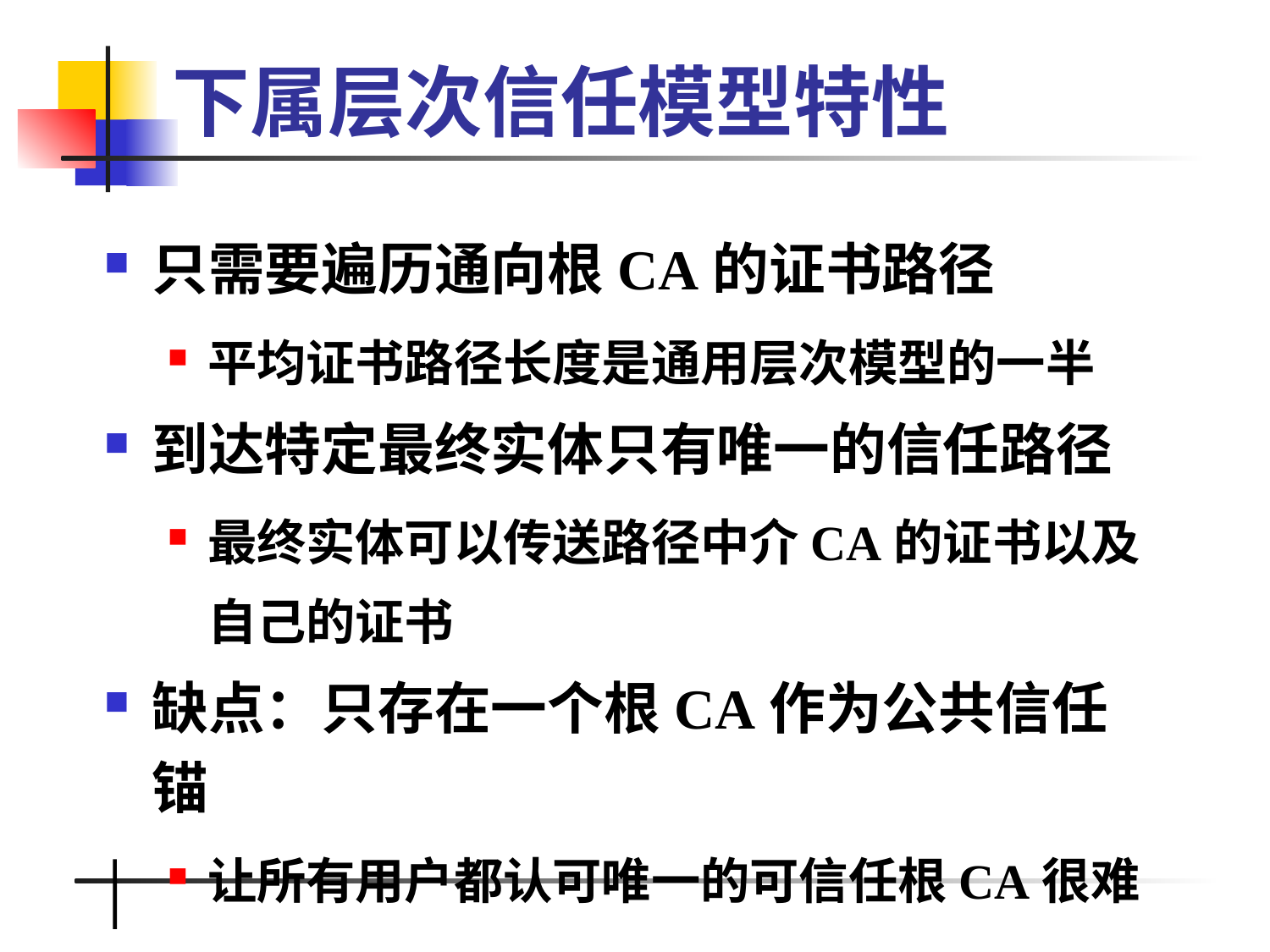

# 下属层次信任模型特性
只需要遍历通向根CA的证书路径
平均证书路径长度是通用层次模型的一半
到达特定最终实体只有唯一的信任路径
最终实体可以传送路径中介CA的证书以及自己的证书
缺点：只存在一个根CA作为公共信任锚
让所有用户都认可唯一的可信任根CA很难